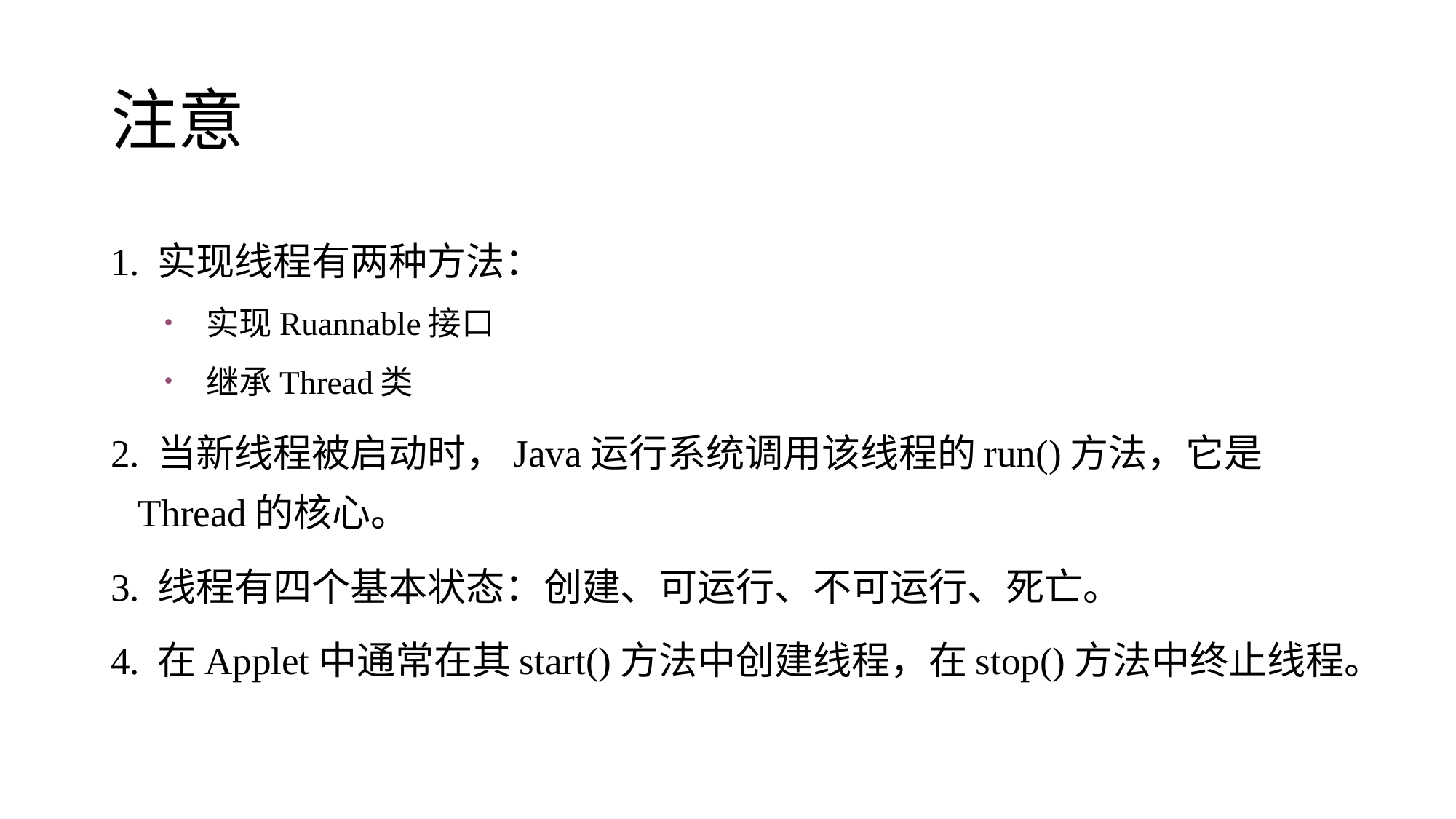

# 注意
1. 实现线程有两种方法：
 实现Ruannable接口
 继承Thread类
2. 当新线程被启动时，Java运行系统调用该线程的run()方法，它是Thread的核心。
3. 线程有四个基本状态：创建、可运行、不可运行、死亡。
4. 在Applet中通常在其start()方法中创建线程，在stop()方法中终止线程。